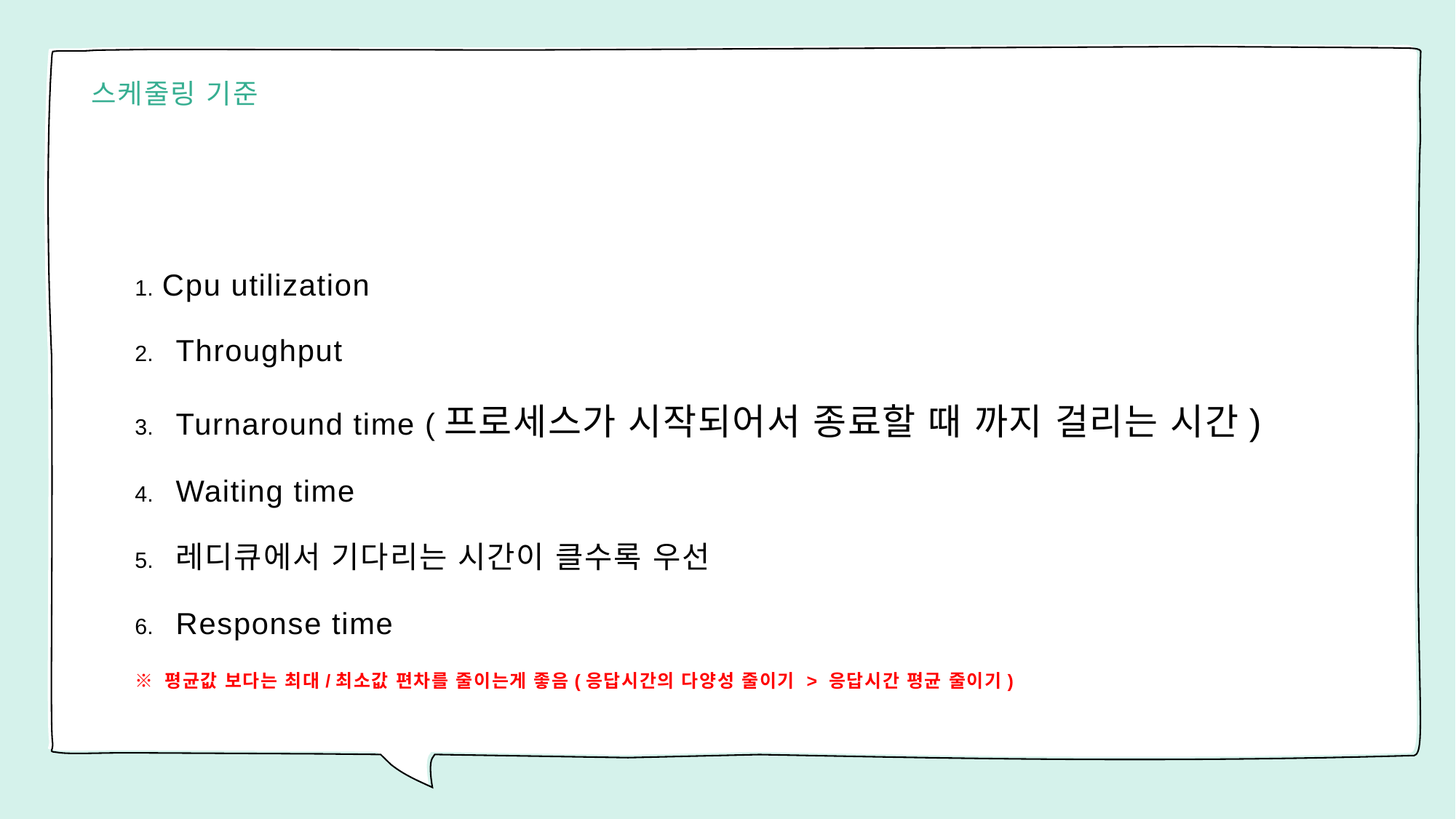

# 스케줄링 기준
Cpu utilization
Throughput
Turnaround time (프로세스가 시작되어서 종료할 때 까지 걸리는 시간)
Waiting time
레디큐에서 기다리는 시간이 클수록 우선
Response time
※ 평균값 보다는 최대/최소값 편차를 줄이는게 좋음(응답시간의 다양성 줄이기 > 응답시간 평균 줄이기)